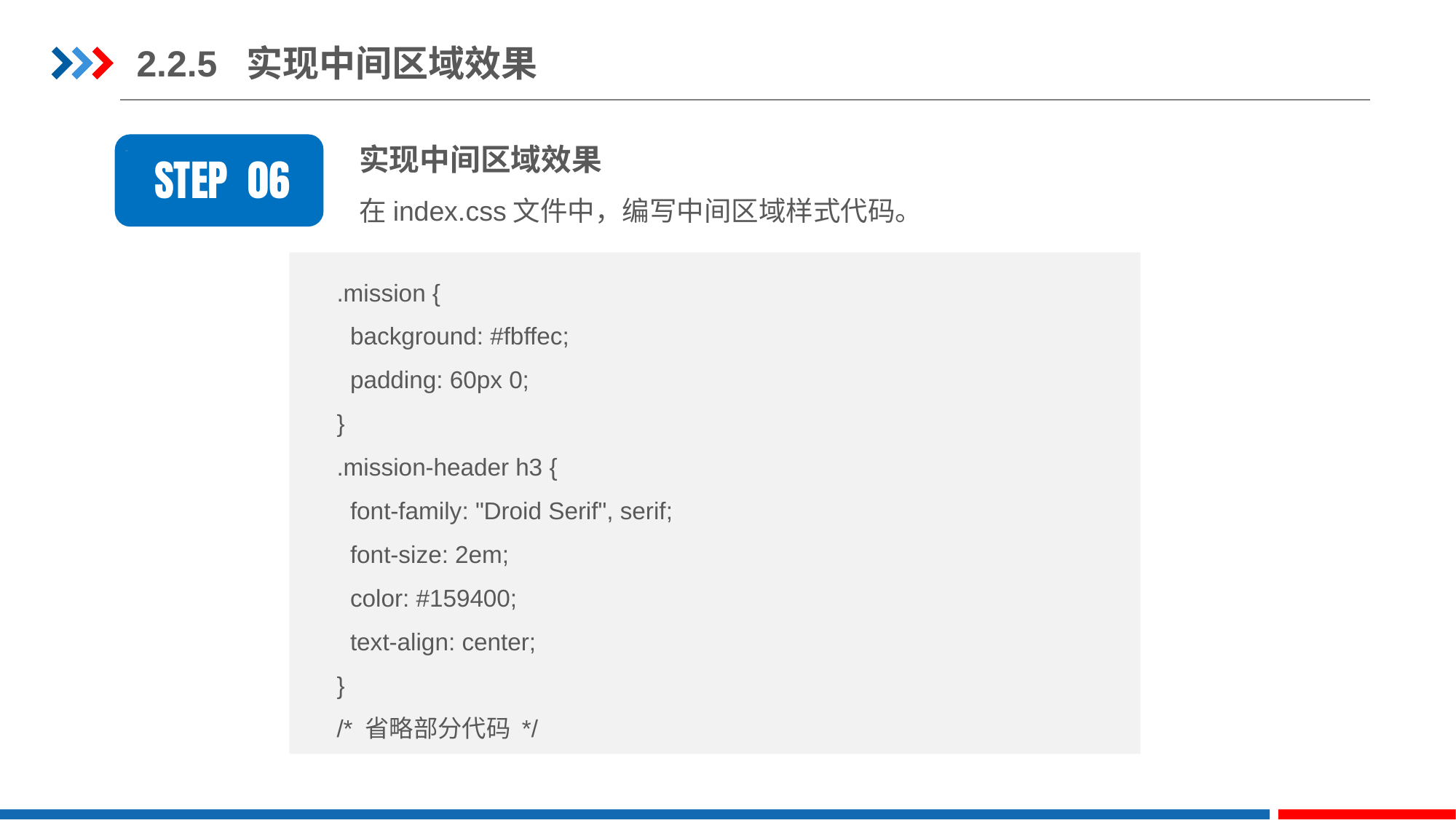

2.2.5  实现中间区域效果
实现中间区域效果
在index.css文件中，编写中间区域样式代码。

STEP  06

.mission {
  background: #fbffec;
  padding: 60px 0;
}
.mission-header h3 {
  font-family: "Droid Serif", serif;
  font-size: 2em;
  color: #159400;
  text-align: center;
}
/* 省略部分代码 */